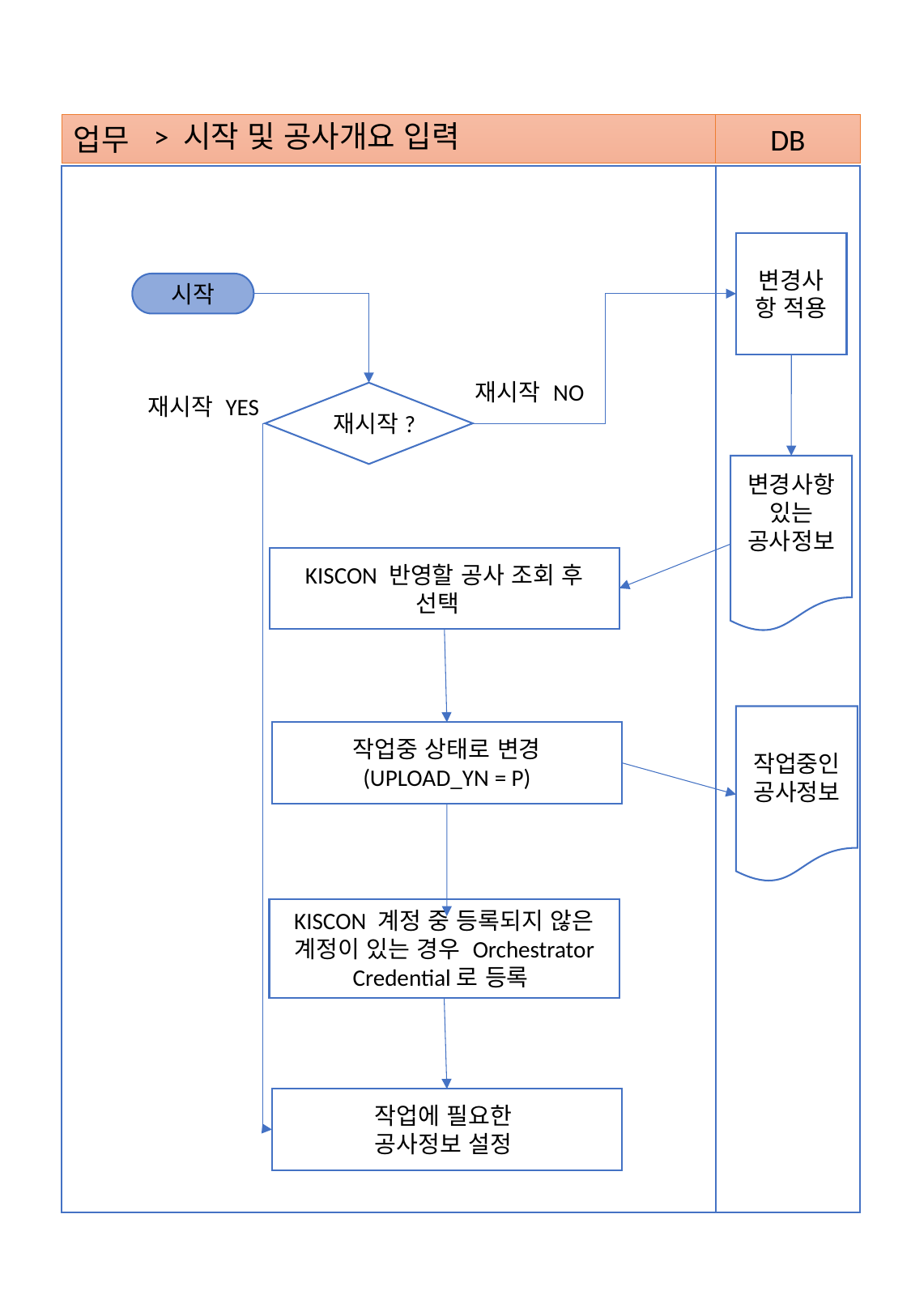

> 시작 및 공사개요 입력
변경사항 적용
시작
재시작 NO
재시작?
재시작 YES
변경사항 있는 공사정보

KISCON 반영할 공사 조회 후 선택
작업중인 공사정보
작업중 상태로 변경 (UPLOAD_YN = P)
KISCON 계정 중 등록되지 않은 계정이 있는 경우 Orchestrator Credential로 등록
작업에 필요한
공사정보 설정